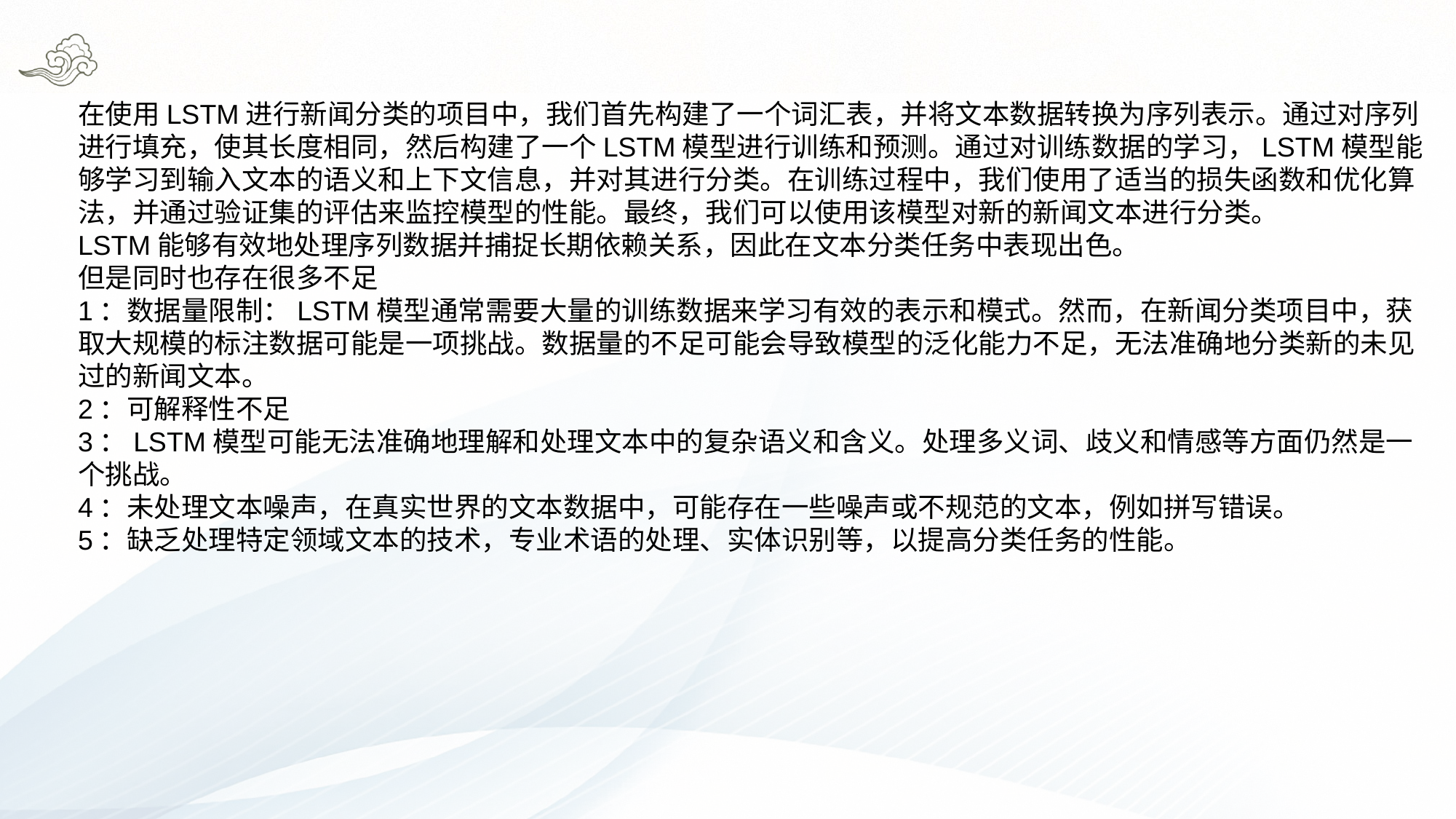

在使用LSTM进行新闻分类的项目中，我们首先构建了一个词汇表，并将文本数据转换为序列表示。通过对序列进行填充，使其长度相同，然后构建了一个LSTM模型进行训练和预测。通过对训练数据的学习，LSTM模型能够学习到输入文本的语义和上下文信息，并对其进行分类。在训练过程中，我们使用了适当的损失函数和优化算法，并通过验证集的评估来监控模型的性能。最终，我们可以使用该模型对新的新闻文本进行分类。
LSTM能够有效地处理序列数据并捕捉长期依赖关系，因此在文本分类任务中表现出色。
但是同时也存在很多不足
1：数据量限制：LSTM模型通常需要大量的训练数据来学习有效的表示和模式。然而，在新闻分类项目中，获取大规模的标注数据可能是一项挑战。数据量的不足可能会导致模型的泛化能力不足，无法准确地分类新的未见过的新闻文本。
2：可解释性不足
3：LSTM模型可能无法准确地理解和处理文本中的复杂语义和含义。处理多义词、歧义和情感等方面仍然是一个挑战。
4：未处理文本噪声，在真实世界的文本数据中，可能存在一些噪声或不规范的文本，例如拼写错误。
5：缺乏处理特定领域文本的技术，专业术语的处理、实体识别等，以提高分类任务的性能。